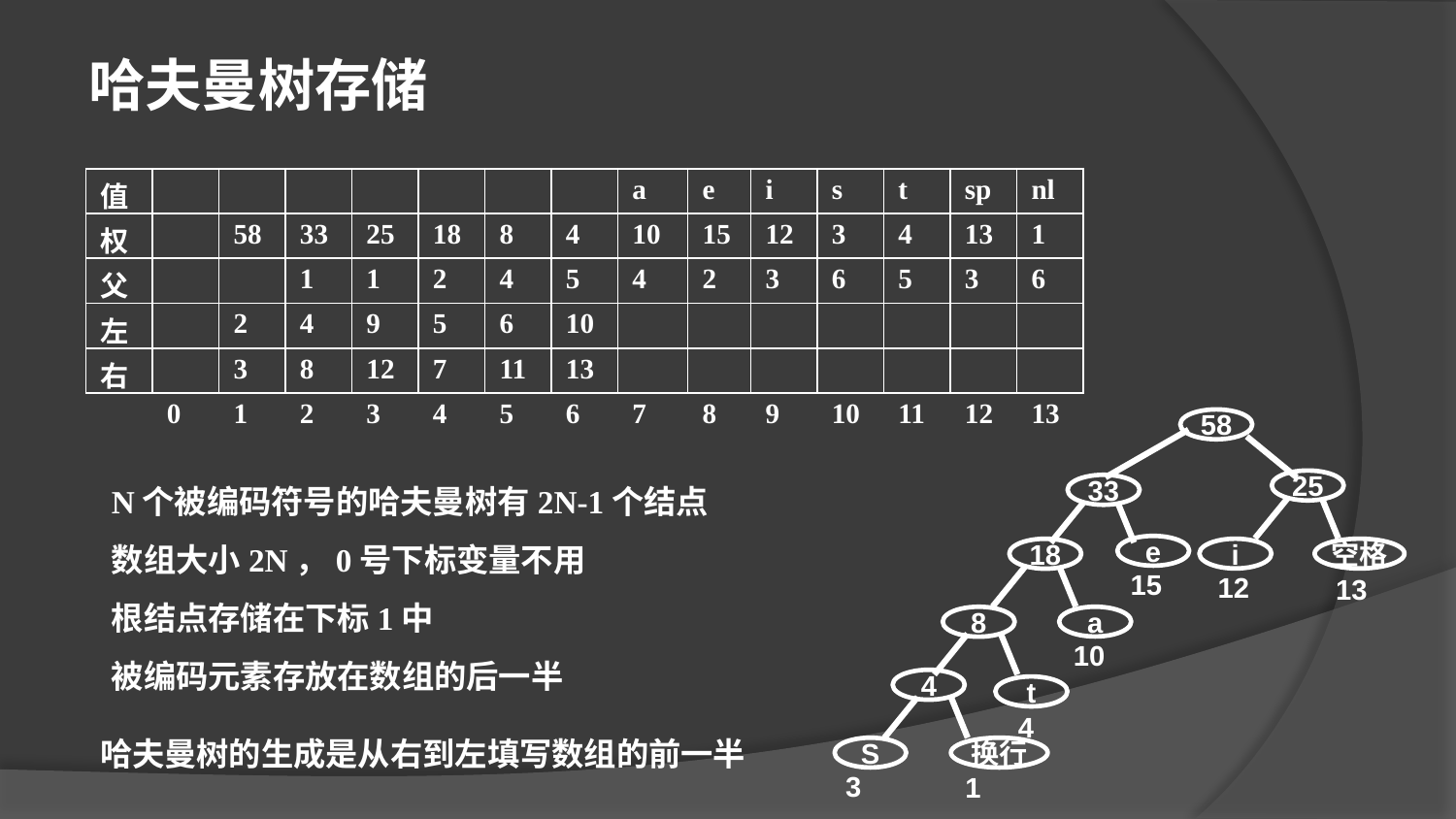

哈夫曼树存储
| 值 |  |  |  |  |  |  |  | a | e | i | s | t | sp | nl |
| --- | --- | --- | --- | --- | --- | --- | --- | --- | --- | --- | --- | --- | --- | --- |
| 权 |  | 58 | 33 | 25 | 18 | 8 | 4 | 10 | 15 | 12 | 3 | 4 | 13 | 1 |
| 父 |  |  | 1 | 1 | 2 | 4 | 5 | 4 | 2 | 3 | 6 | 5 | 3 | 6 |
| 左 |  | 2 | 4 | 9 | 5 | 6 | 10 |  |  |  |  |  |  |  |
| 右 |  | 3 | 8 | 12 | 7 | 11 | 13 |  |  |  |  |  |  |  |
|  | 0 | 1 | 2 | 3 | 4 | 5 | 6 | 7 | 8 | 9 | 10 | 11 | 12 | 13 |
58

25
33

e
18
15

8
a
10

4
t

4
S
换行
3
1

i
空格
12
13
N个被编码符号的哈夫曼树有2N-1个结点
数组大小2N，0号下标变量不用
根结点存储在下标1中
被编码元素存放在数组的后一半
哈夫曼树的生成是从右到左填写数组的前一半